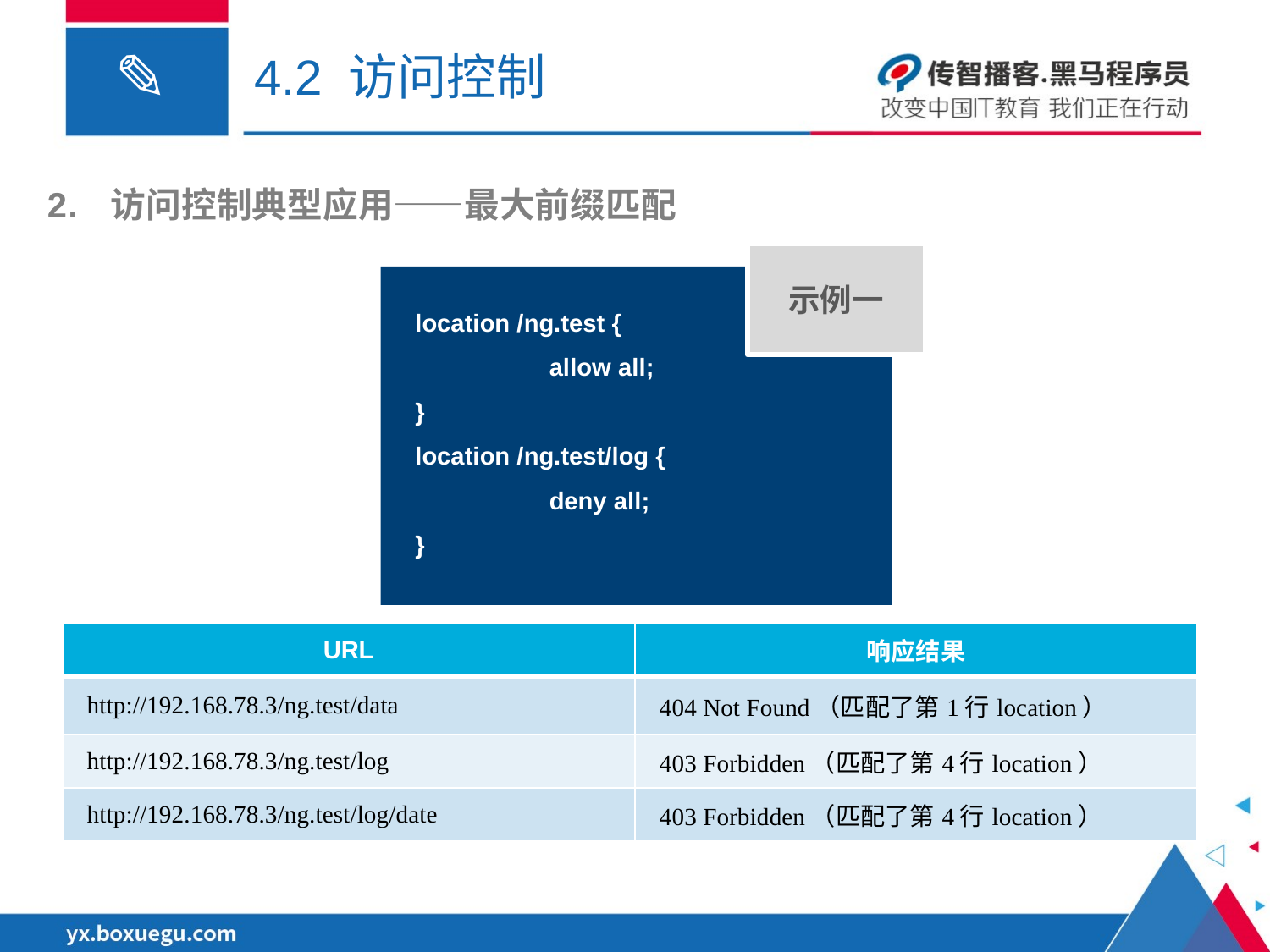

# 4.2 访问控制
访问控制典型应用——最大前缀匹配
示例一

location /ng.test {
	 allow all;
}
location /ng.test/log {
	 deny all;
}
| URL | 响应结果 |
| --- | --- |
| http://192.168.78.3/ng.test/data | 404 Not Found（匹配了第1行location） |
| http://192.168.78.3/ng.test/log | 403 Forbidden（匹配了第4行location） |
| http://192.168.78.3/ng.test/log/date | 403 Forbidden（匹配了第4行location） |